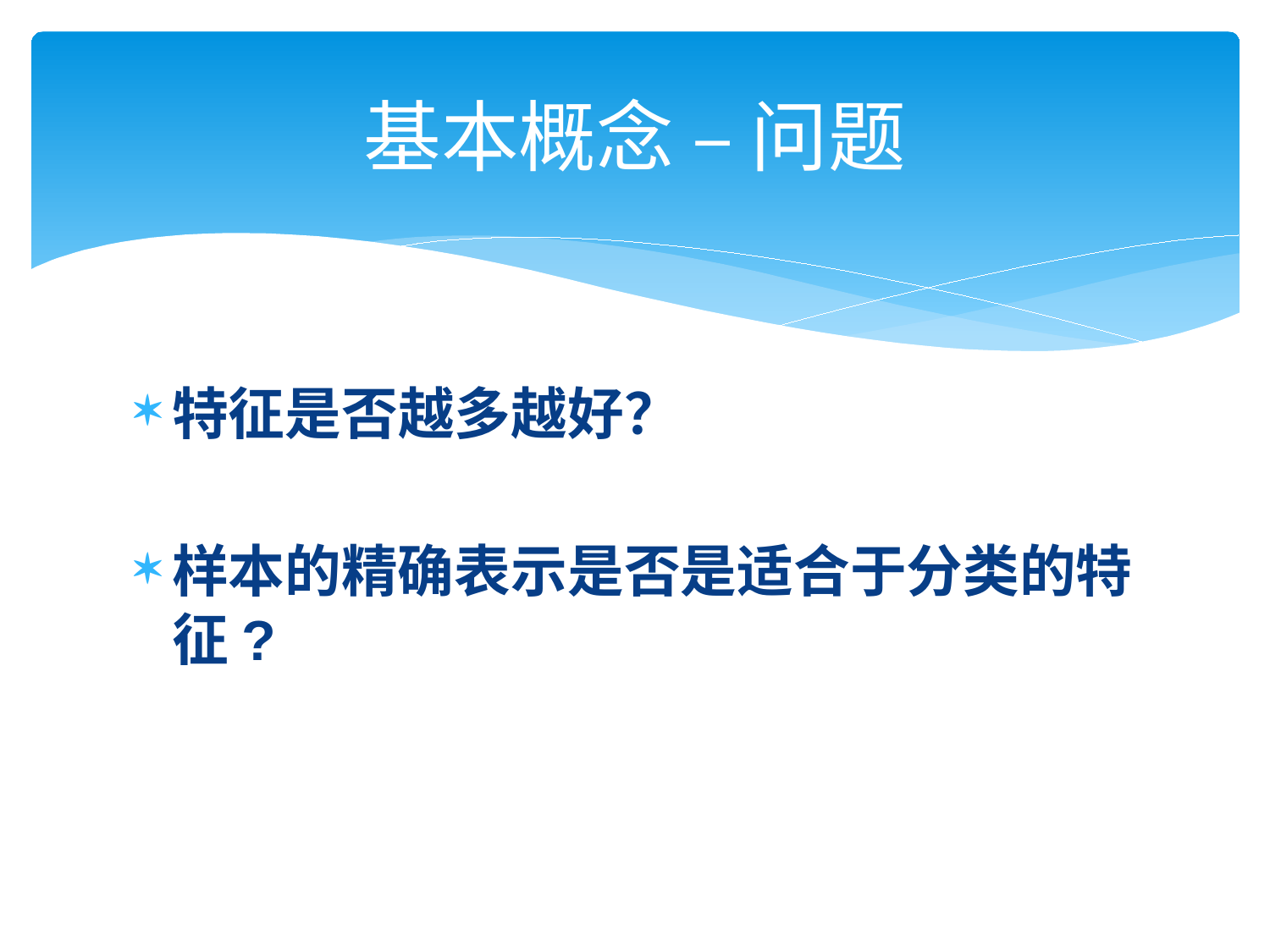

# 基本概念 – 问题
特征是否越多越好？

样本的精确表示是否是适合于分类的特征?